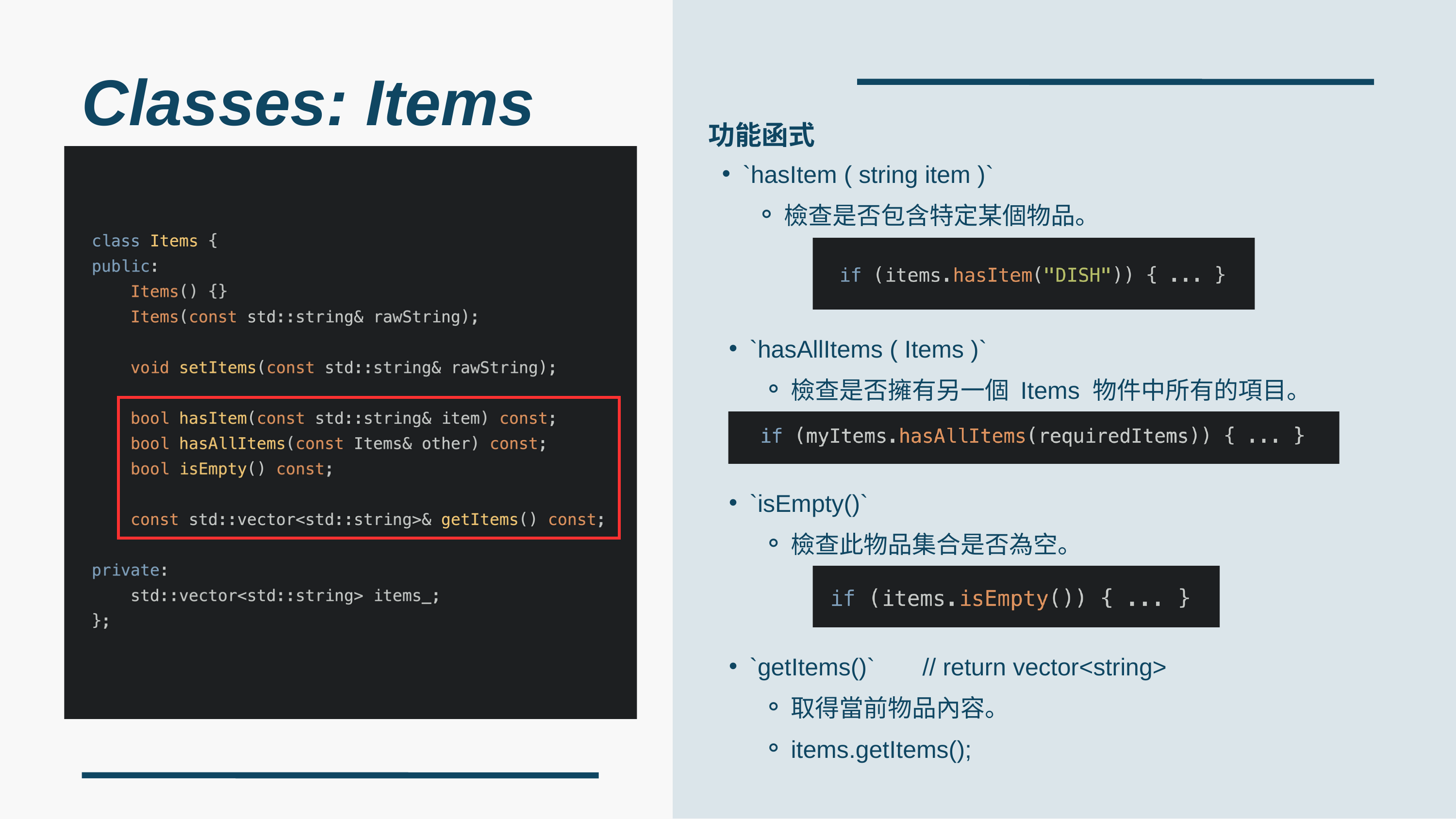

Classes: Items

功能函式

`hasItem ( string item )`
檢查是否包含特定某個物品。

`hasAllItems ( Items )`
檢查是否擁有另一個 Items 物件中所有的項目。

`isEmpty()`
檢查此物品集合是否為空。

`getItems()`       // return vector<string>
取得當前物品內容。
items.getItems();